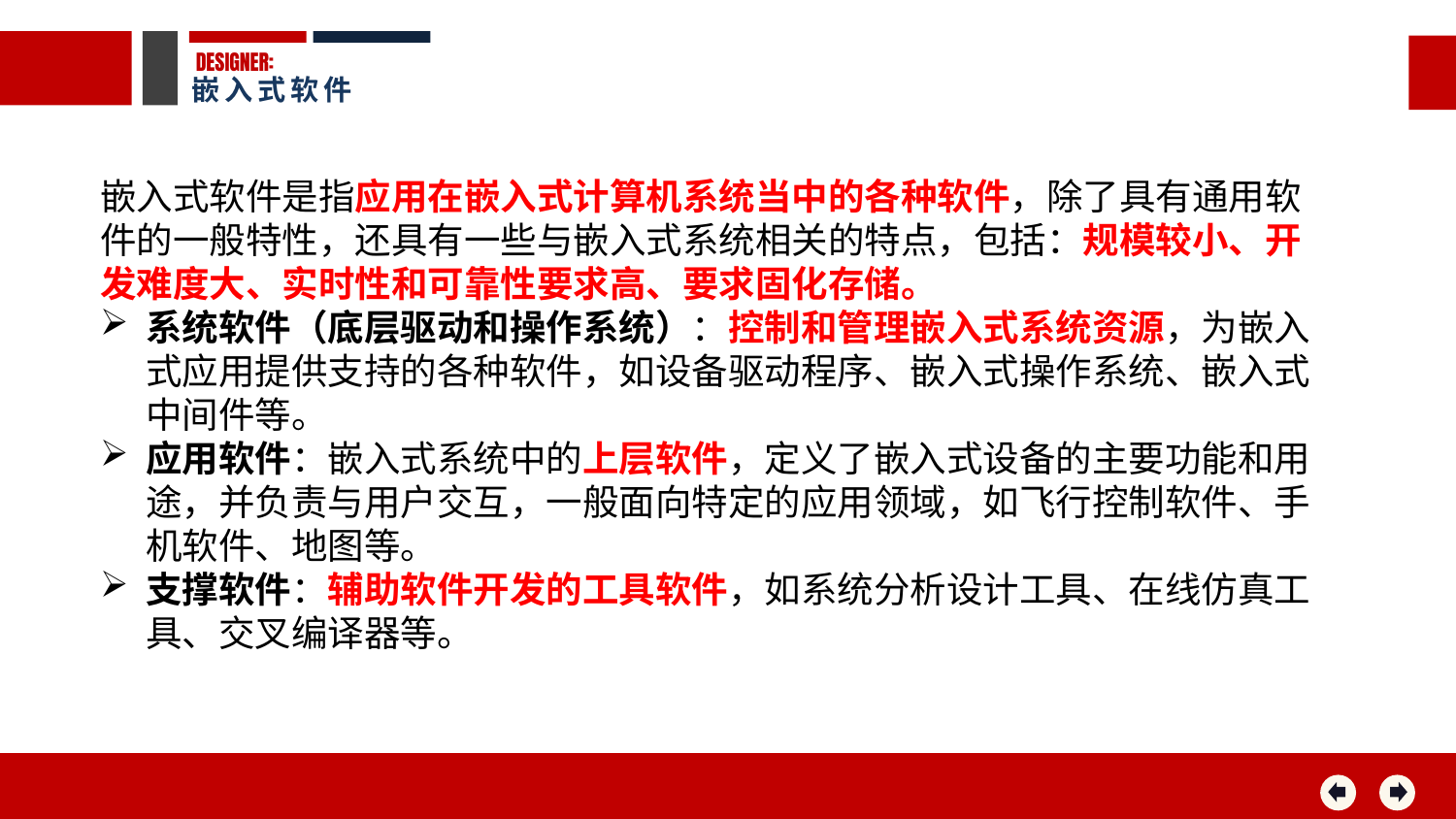

DESIGNER:
嵌入式软件
嵌入式软件是指应用在嵌入式计算机系统当中的各种软件，除了具有通用软件的一般特性，还具有一些与嵌入式系统相关的特点，包括：规模较小、开发难度大、实时性和可靠性要求高、要求固化存储。
系统软件（底层驱动和操作系统）：控制和管理嵌入式系统资源，为嵌入式应用提供支持的各种软件，如设备驱动程序、嵌入式操作系统、嵌入式中间件等。
应用软件：嵌入式系统中的上层软件，定义了嵌入式设备的主要功能和用途，并负责与用户交互，一般面向特定的应用领域，如飞行控制软件、手机软件、地图等。
支撑软件：辅助软件开发的工具软件，如系统分析设计工具、在线仿真工具、交叉编译器等。